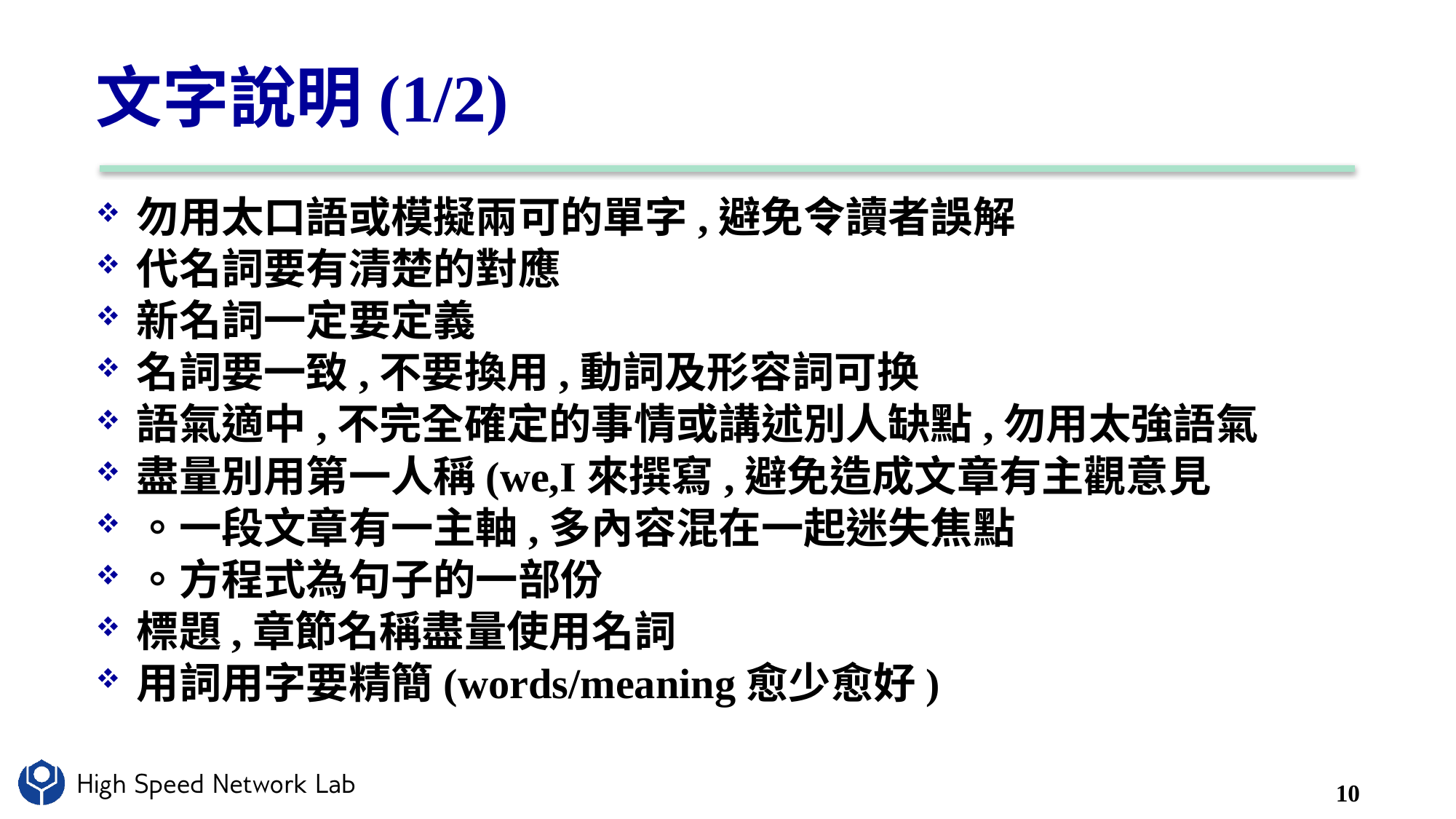

# 文字說明(1/2)
勿用太口語或模擬兩可的單字,避免令讀者誤解
代名詞要有清楚的對應
新名詞一定要定義
名詞要一致,不要換用,動詞及形容詞可换
語氣適中,不完全確定的事情或講述別人缺點,勿用太強語氣
盡量別用第一人稱(we,I來撰寫,避免造成文章有主觀意見
。一段文章有一主軸,多內容混在一起迷失焦點
。方程式為句子的一部份
標題,章節名稱盡量使用名詞
用詞用字要精簡(words/meaning愈少愈好)
10